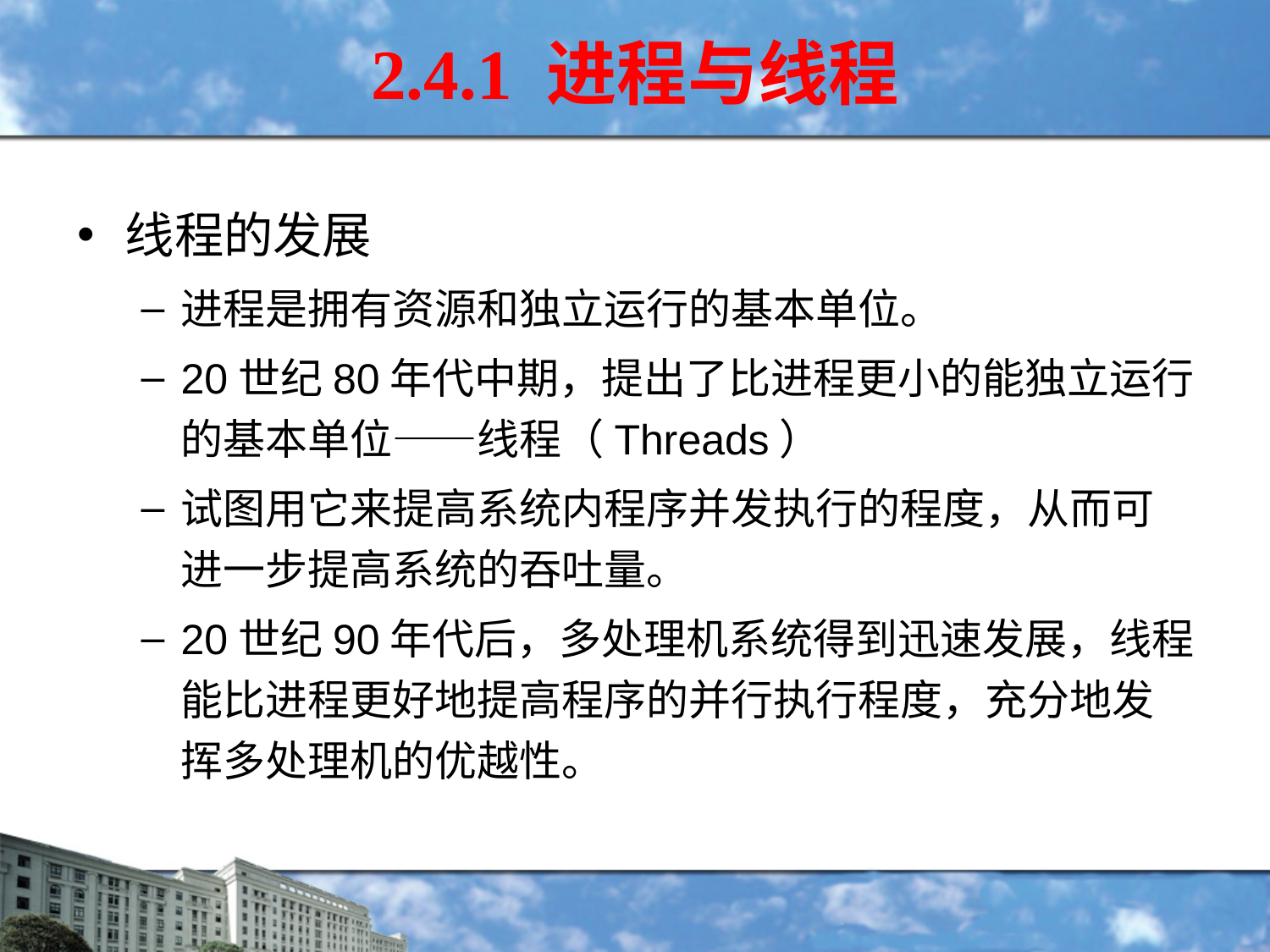

2.4.1 进程与线程
线程的发展
进程是拥有资源和独立运行的基本单位。
20世纪80年代中期，提出了比进程更小的能独立运行的基本单位——线程（Threads）
试图用它来提高系统内程序并发执行的程度，从而可进一步提高系统的吞吐量。
20世纪90年代后，多处理机系统得到迅速发展，线程能比进程更好地提高程序的并行执行程度，充分地发挥多处理机的优越性。